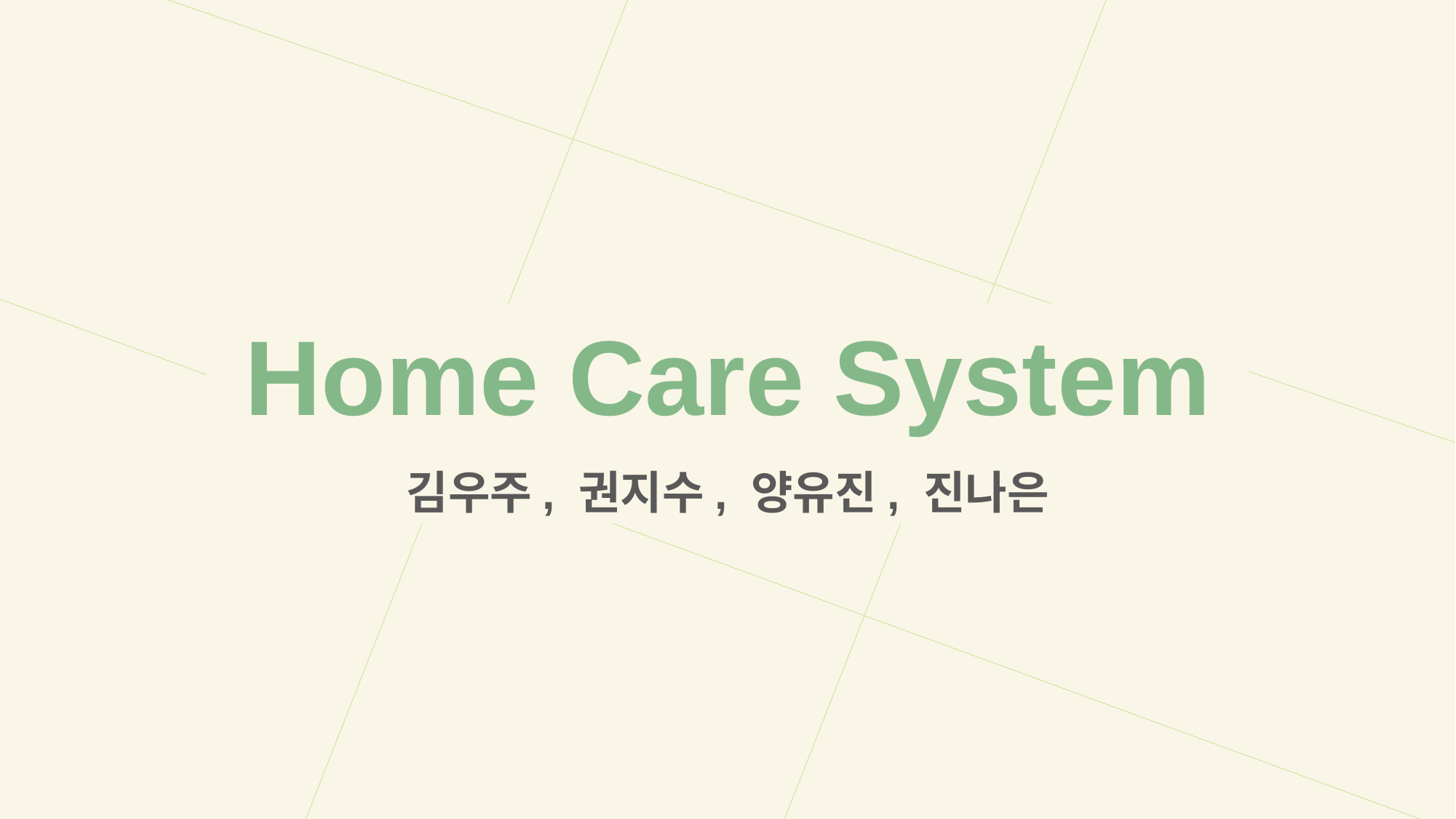

Home Care System
김우주, 권지수, 양유진, 진나은